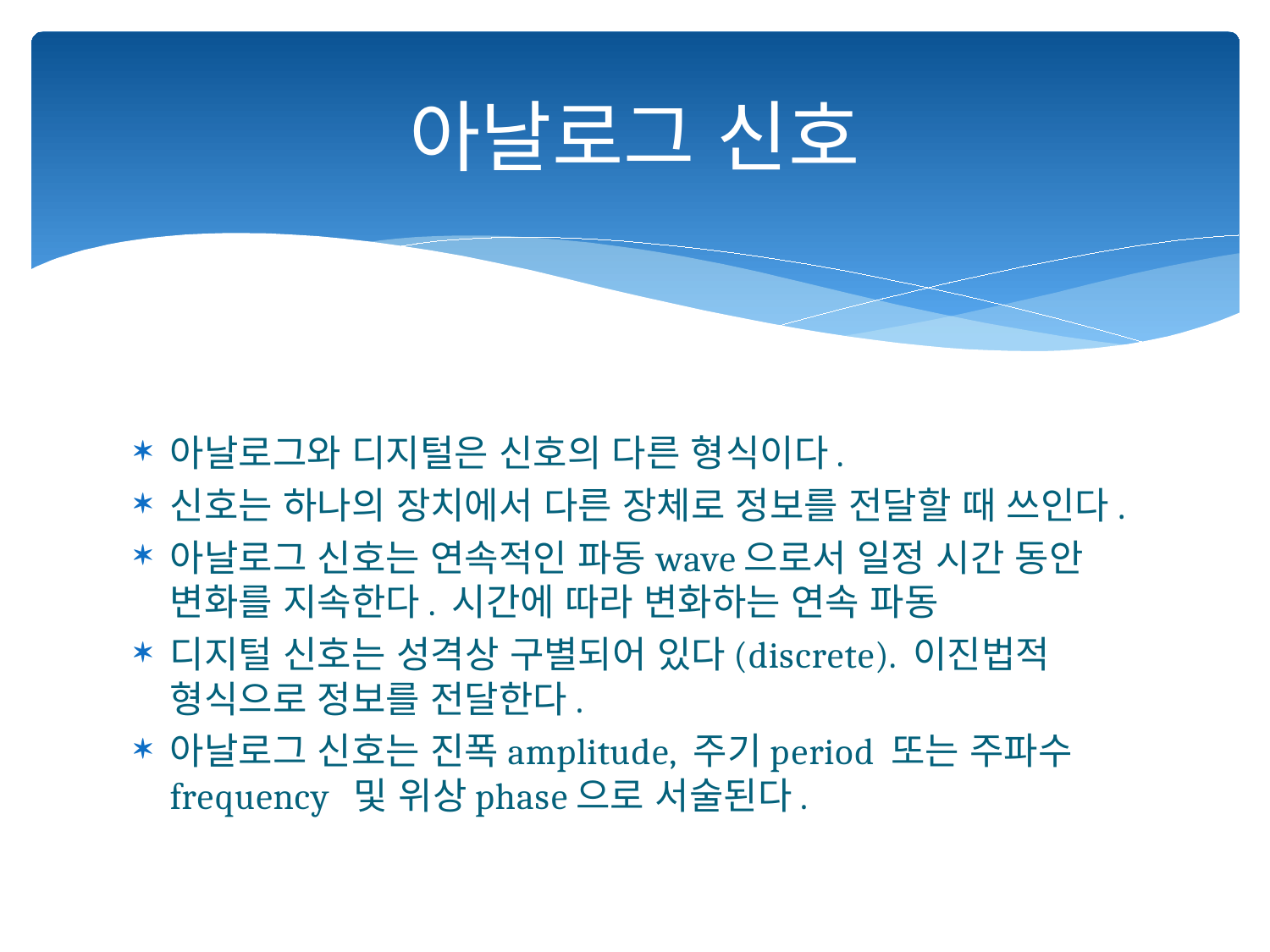

# 아날로그 신호

아날로그와 디지털은 신호의 다른 형식이다.
신호는 하나의 장치에서 다른 장체로 정보를 전달할 때 쓰인다.
아날로그 신호는 연속적인 파동wave으로서 일정 시간 동안 변화를 지속한다. 시간에 따라 변화하는 연속 파동
디지털 신호는 성격상 구별되어 있다(discrete). 이진법적 형식으로 정보를 전달한다.
아날로그 신호는 진폭amplitude, 주기period 또는 주파수frequency  및 위상phase으로 서술된다.